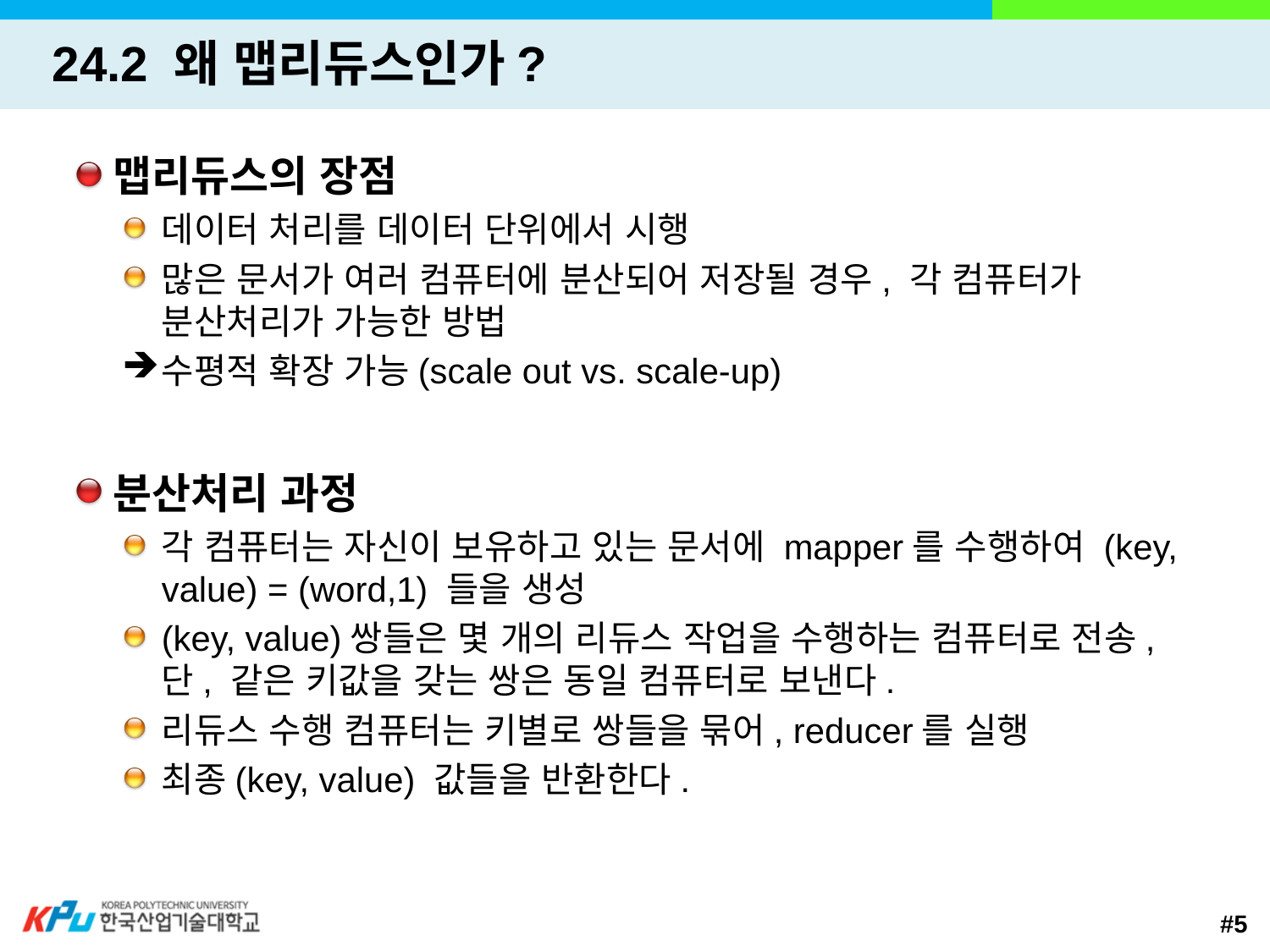

# 24.2 왜 맵리듀스인가?
맵리듀스의 장점
데이터 처리를 데이터 단위에서 시행
많은 문서가 여러 컴퓨터에 분산되어 저장될 경우, 각 컴퓨터가 분산처리가 가능한 방법
수평적 확장 가능(scale out vs. scale-up)

분산처리 과정
각 컴퓨터는 자신이 보유하고 있는 문서에 mapper를 수행하여 (key, value) = (word,1) 들을 생성
(key, value)쌍들은 몇 개의 리듀스 작업을 수행하는 컴퓨터로 전송, 단, 같은 키값을 갖는 쌍은 동일 컴퓨터로 보낸다.
리듀스 수행 컴퓨터는 키별로 쌍들을 묶어, reducer를 실행
최종(key, value) 값들을 반환한다.